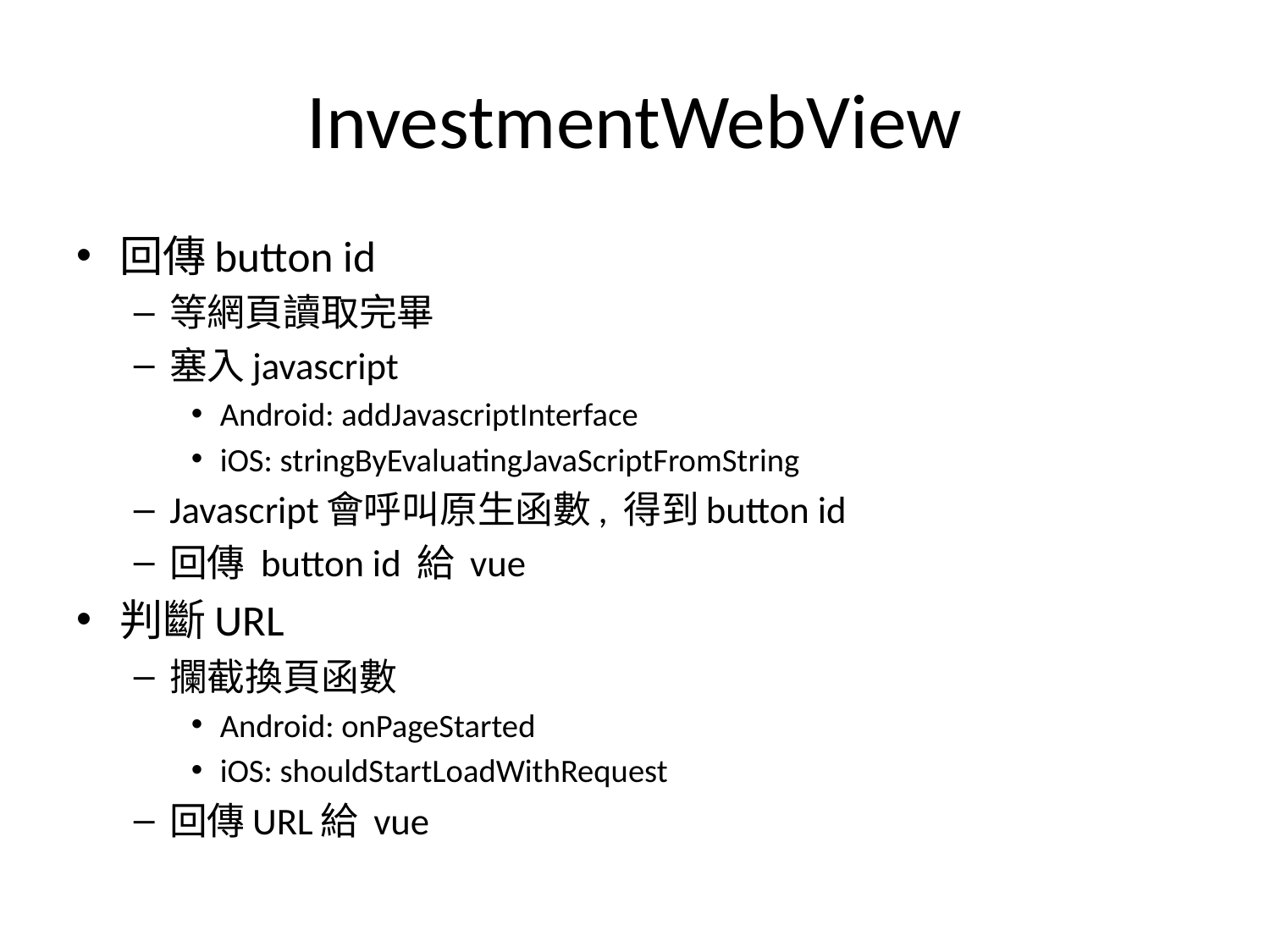

# InvestmentWebView
回傳button id
等網頁讀取完畢
塞入javascript
Android: addJavascriptInterface
iOS: stringByEvaluatingJavaScriptFromString
Javascript會呼叫原生函數, 得到button id
回傳 button id 給 vue
判斷URL
攔截換頁函數
Android: onPageStarted
iOS: shouldStartLoadWithRequest
回傳URL給 vue